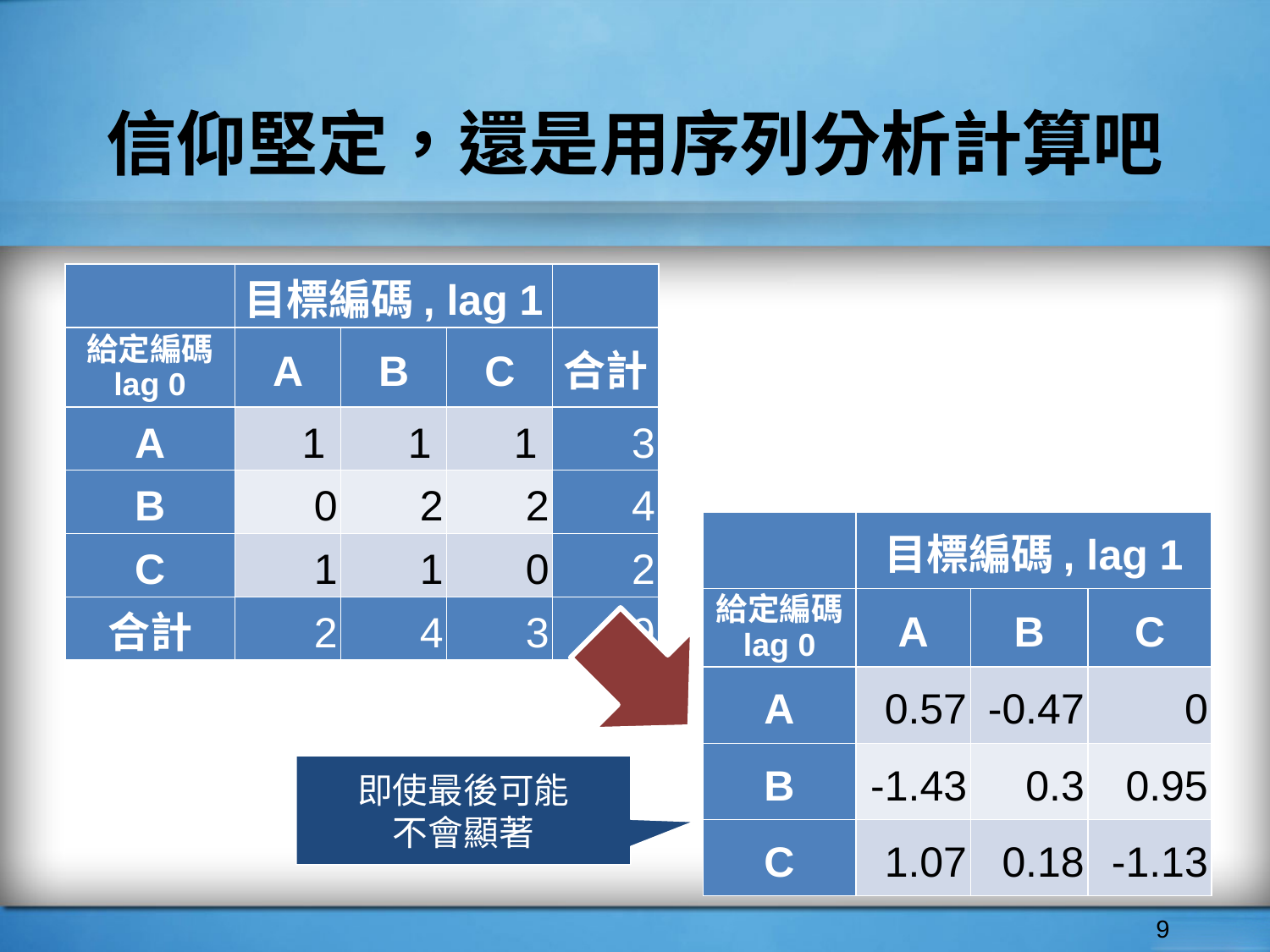

# 信仰堅定，還是用序列分析計算吧

|  | 目標編碼, lag 1 |  |  |  |
| --- | --- | --- | --- | --- |
| 給定編碼 lag 0 | A | B | C | 合計 |
| A | 1 | 1 | 1 | 3 |
| B | 0 | 2 | 2 | 4 |
| C | 1 | 1 | 0 | 2 |
| 合計 | 2 | 4 | 3 | 9 |
|  | 目標編碼, lag 1 |  |  |
| --- | --- | --- | --- |
| 給定編碼 lag 0 | A | B | C |
| A | 0.57 | -0.47 | 0 |
| B | -1.43 | 0.3 | 0.95 |
| C | 1.07 | 0.18 | -1.13 |

即使最後可能
不會顯著
9